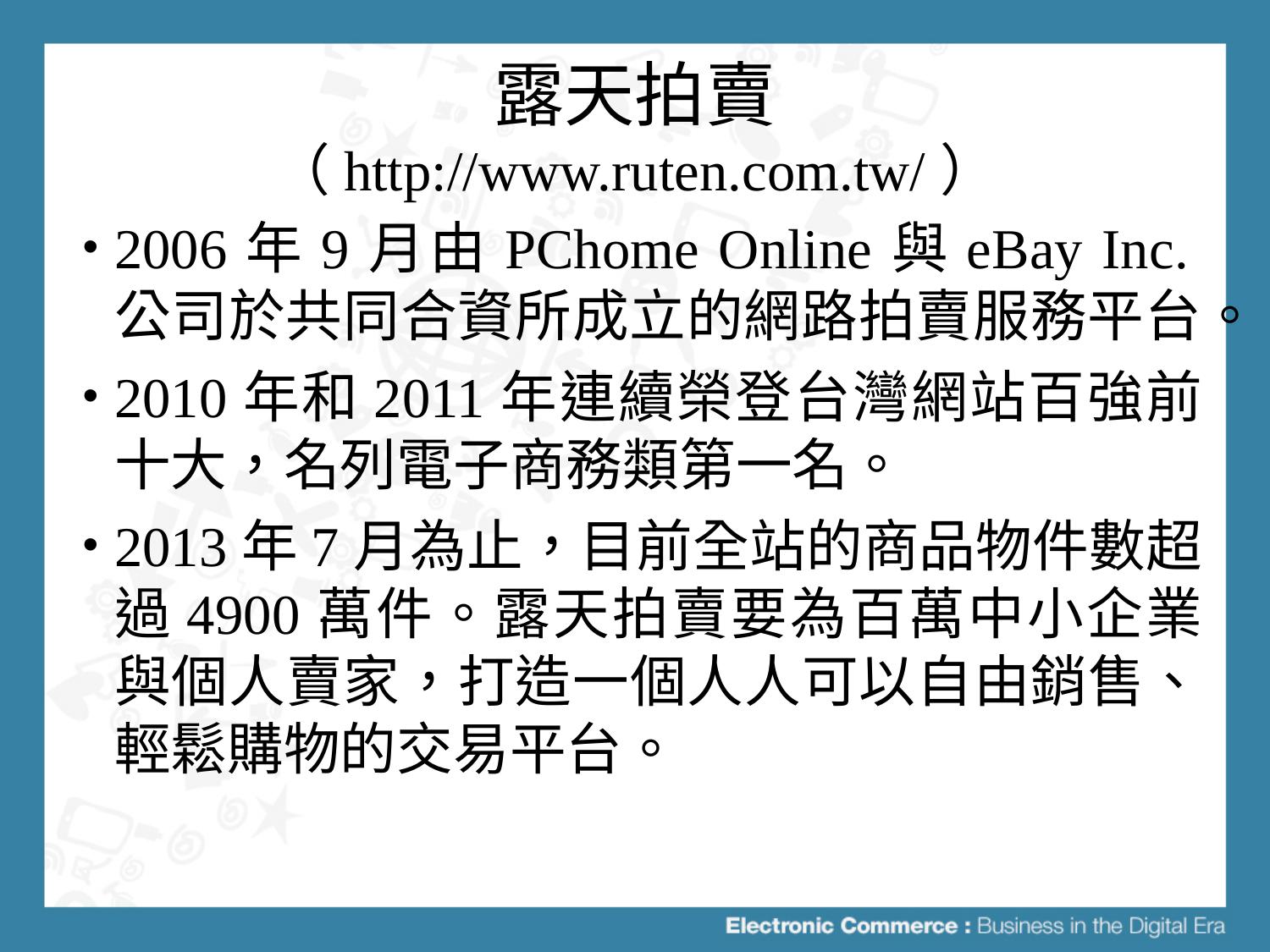

# 露天拍賣 （http://www.ruten.com.tw/）
2006年9月由PChome Online與eBay Inc.公司於共同合資所成立的網路拍賣服務平台。
2010年和2011年連續榮登台灣網站百強前十大，名列電子商務類第一名。
2013年7月為止，目前全站的商品物件數超過4900萬件。露天拍賣要為百萬中小企業與個人賣家，打造一個人人可以自由銷售、輕鬆購物的交易平台。